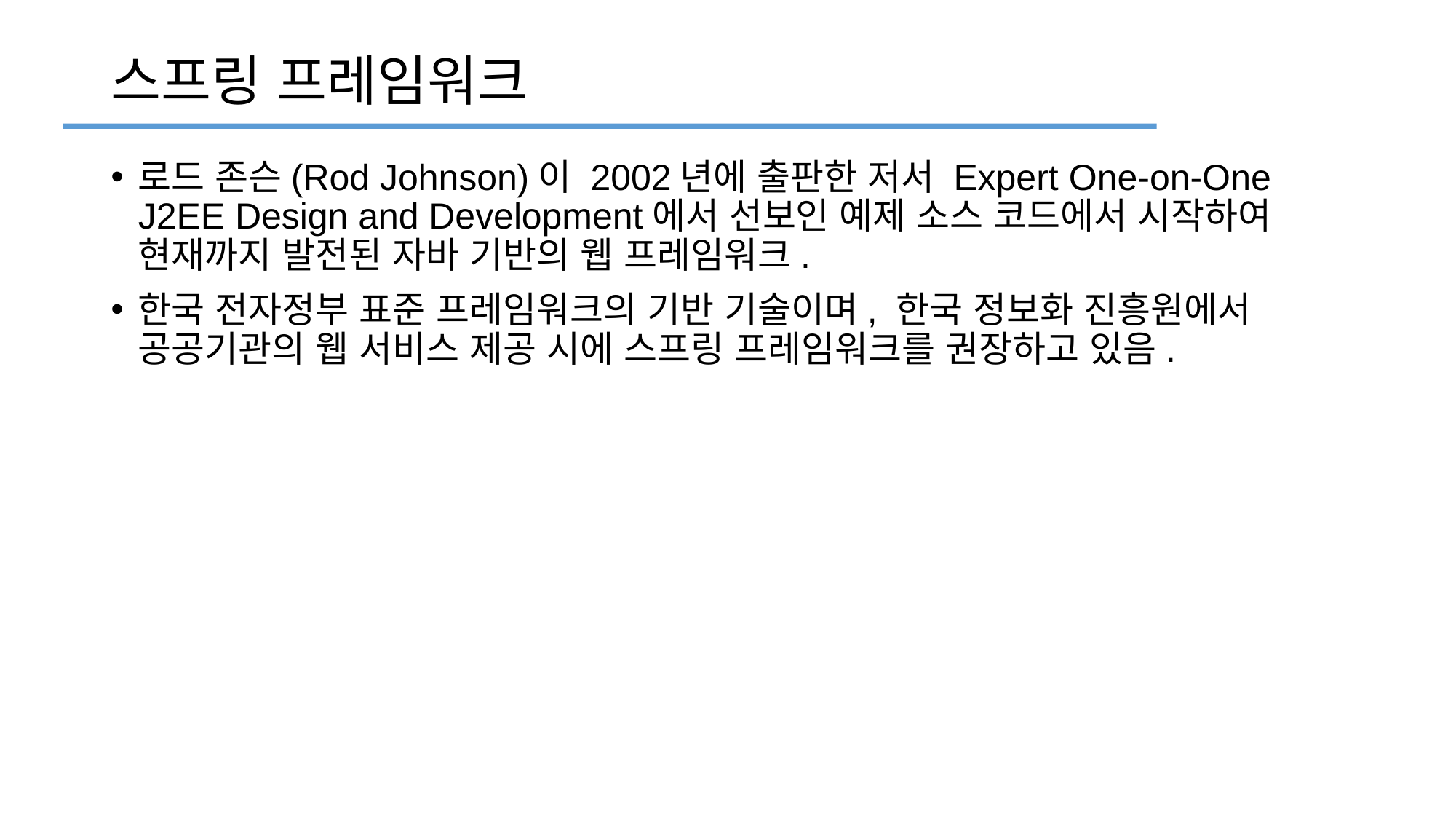

# 스프링 프레임워크
로드 존슨(Rod Johnson)이 2002년에 출판한 저서 Expert One-on-One J2EE Design and Development에서 선보인 예제 소스 코드에서 시작하여 현재까지 발전된 자바 기반의 웹 프레임워크.
한국 전자정부 표준 프레임워크의 기반 기술이며, 한국 정보화 진흥원에서 공공기관의 웹 서비스 제공 시에 스프링 프레임워크를 권장하고 있음.